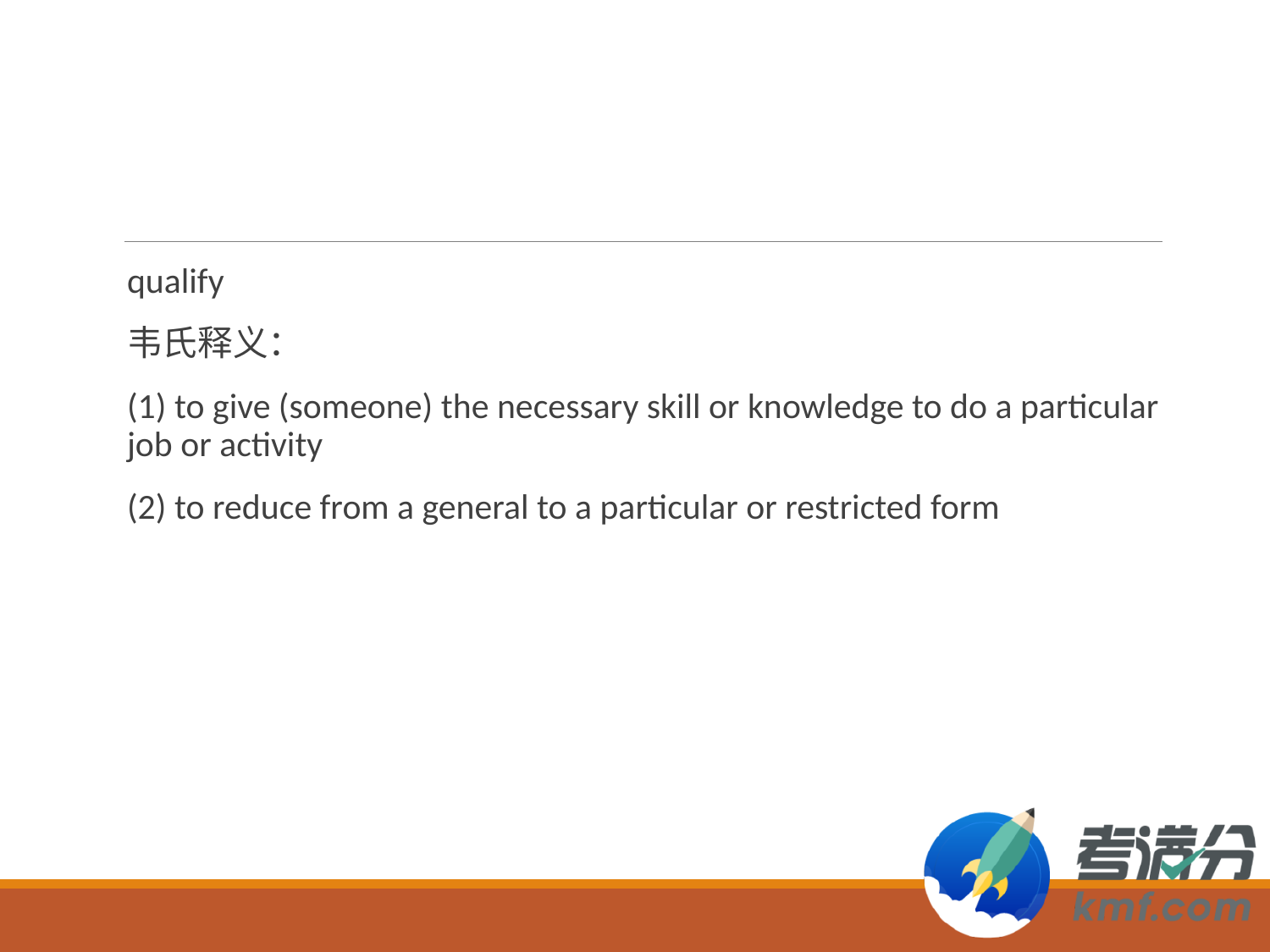

#
qualify
韦氏释义：
(1) to give (someone) the necessary skill or knowledge to do a particular job or activity
(2) to reduce from a general to a particular or restricted form